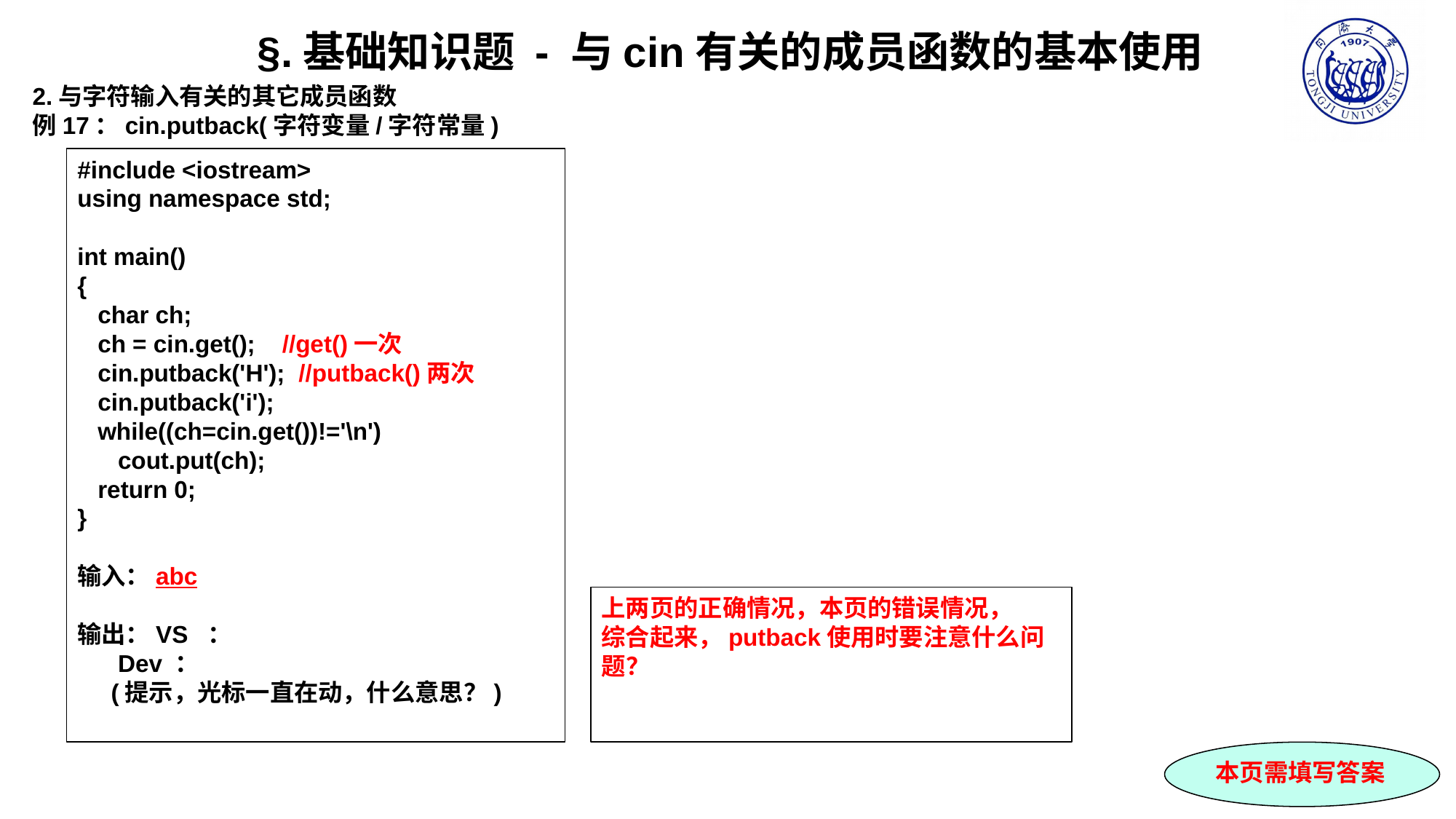

§.基础知识题 - 与cin有关的成员函数的基本使用
2.与字符输入有关的其它成员函数
例17：cin.putback(字符变量/字符常量)
#include <iostream>
using namespace std;

int main()
{
   char ch;
   ch = cin.get();    //get()一次
   cin.putback('H');  //putback()两次
   cin.putback('i');
   while((ch=cin.get())!='\n')
      cout.put(ch);
   return 0;
}

输入：abc

输出：VS  ：
      Dev ：
     (提示，光标一直在动，什么意思？)
上两页的正确情况，本页的错误情况，
综合起来，putback使用时要注意什么问题？
本页需填写答案